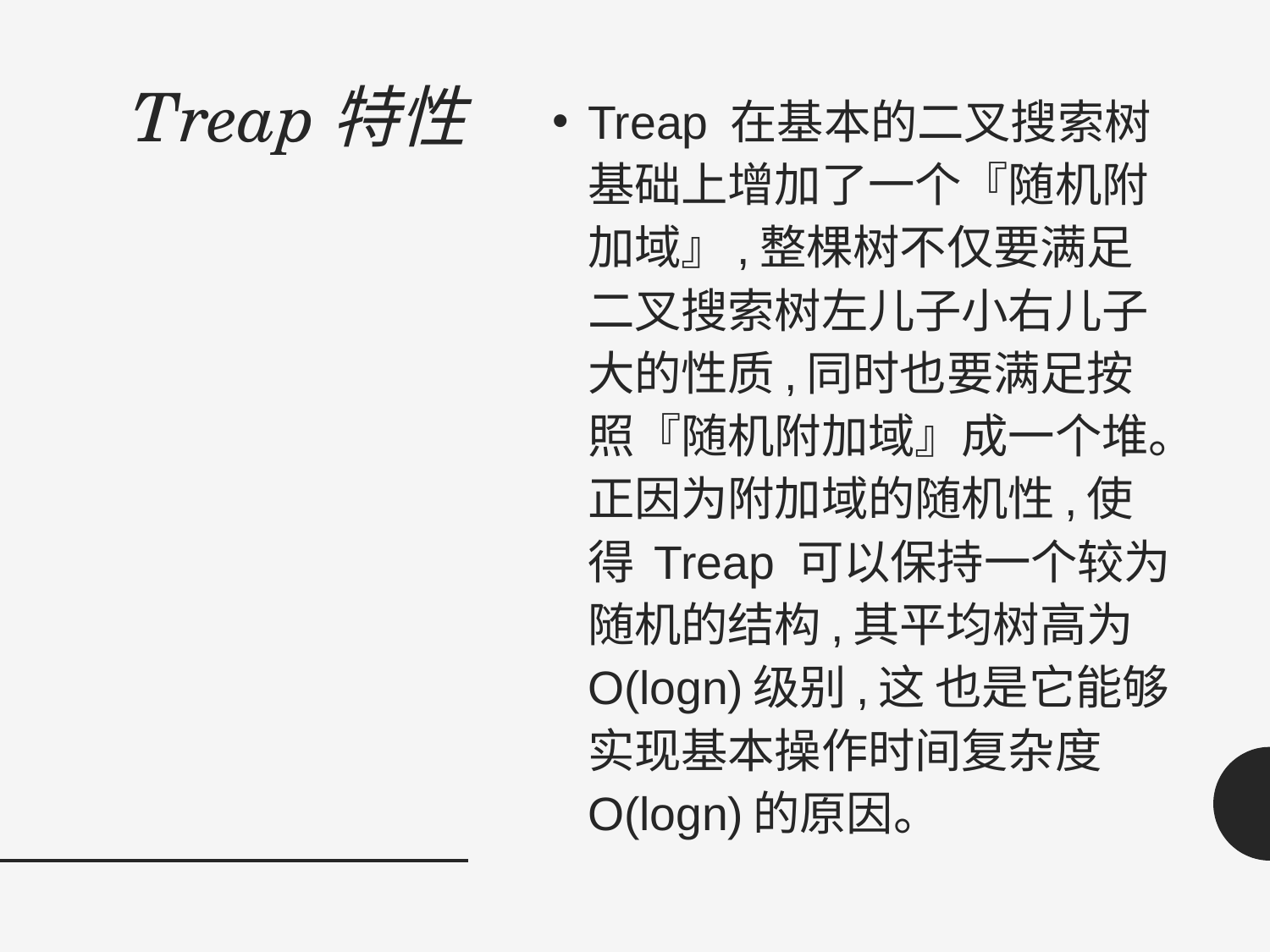

# Treap特性
Treap 在基本的二叉搜索树基础上增加了一个『随机附加域』,整棵树不仅要满足二叉搜索树左儿子小右儿子大的性质,同时也要满足按照『随机附加域』成一个堆。正因为附加域的随机性,使得 Treap 可以保持一个较为随机的结构,其平均树高为 O(logn)级别,这 也是它能够实现基本操作时间复杂度 O(logn)的原因。